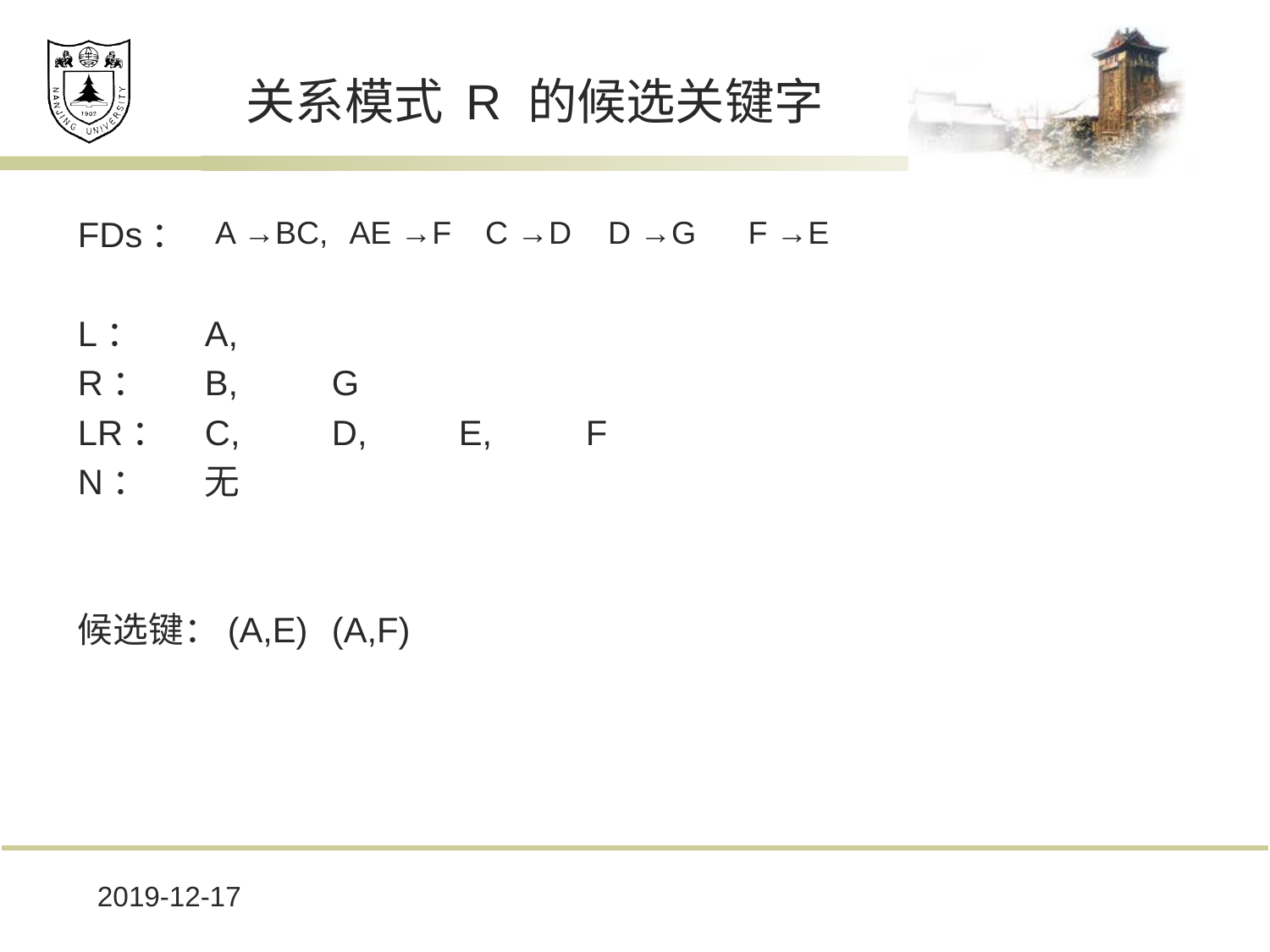

# 关系模式 R 的候选关键字
FDs：

L：	A,
R：	B,	G
LR：	C,	D, 	E,	F
N：	无

候选键：(A,E) 	(A,F)
C →D
D →G
F →E
AE →F

A →BC,
2019-12-17